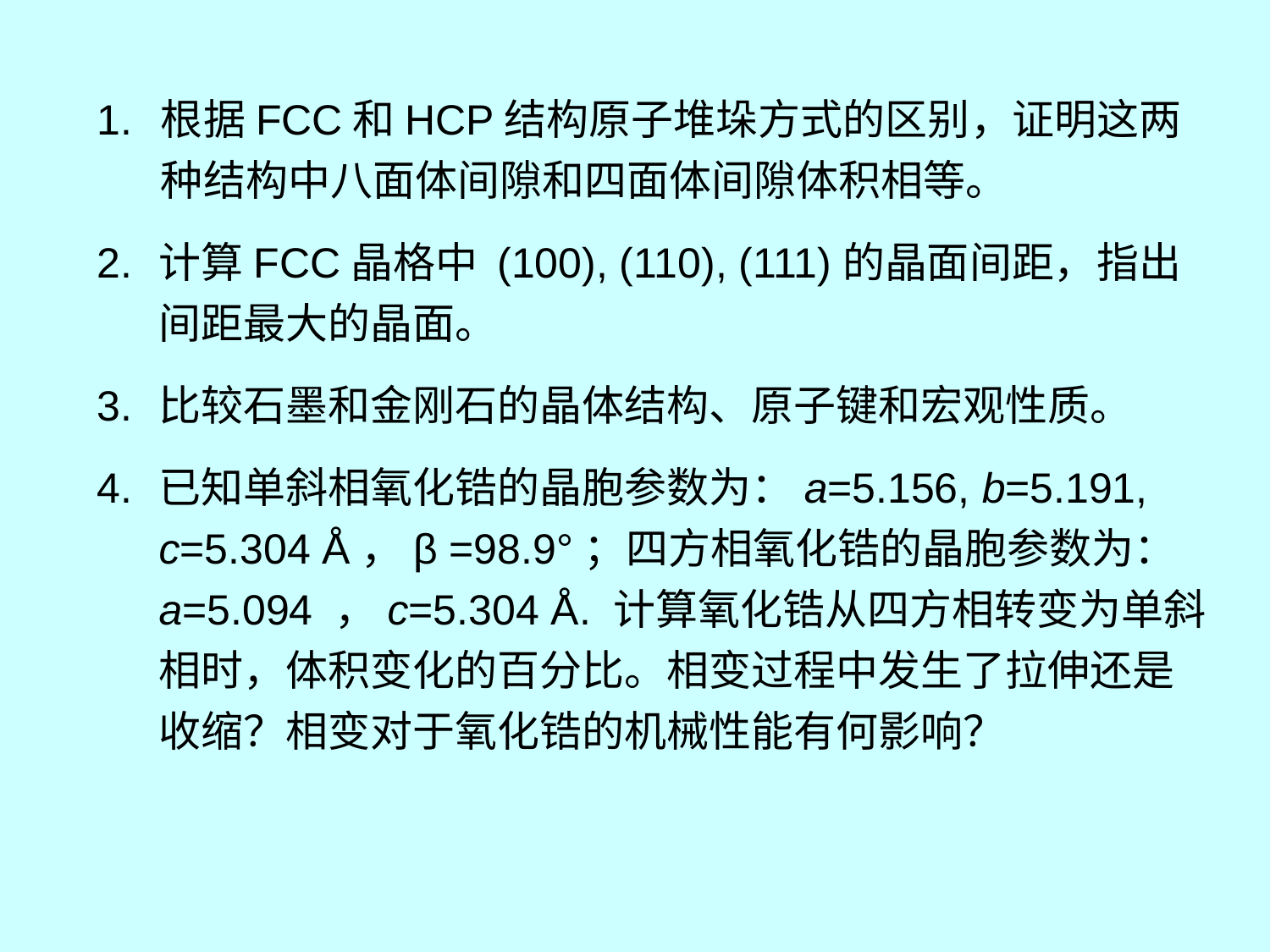

根据FCC和HCP结构原子堆垛方式的区别，证明这两种结构中八面体间隙和四面体间隙体积相等。
计算FCC晶格中 (100), (110), (111)的晶面间距，指出间距最大的晶面。
比较石墨和金刚石的晶体结构、原子键和宏观性质。
已知单斜相氧化锆的晶胞参数为：a=5.156, b=5.191, c=5.304 Å，β =98.9°；四方相氧化锆的晶胞参数为： a=5.094 ，c=5.304 Å. 计算氧化锆从四方相转变为单斜相时，体积变化的百分比。相变过程中发生了拉伸还是收缩？相变对于氧化锆的机械性能有何影响？